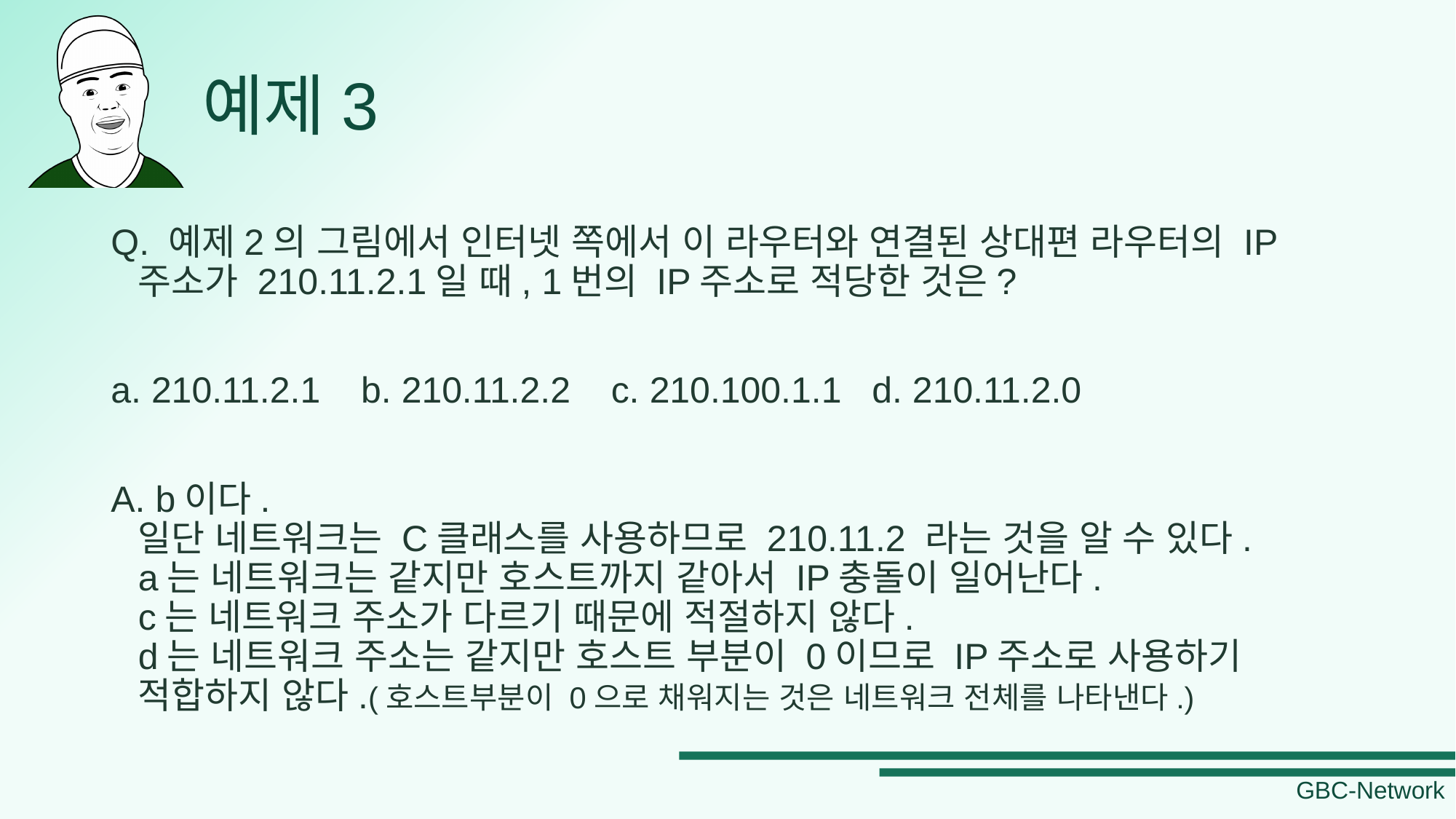

# 예제3
Q. 예제2의 그림에서 인터넷 쪽에서 이 라우터와 연결된 상대편 라우터의 IP주소가 210.11.2.1일 때, 1번의 IP주소로 적당한 것은?

a. 210.11.2.1    b. 210.11.2.2    c. 210.100.1.1   d. 210.11.2.0

A. b이다.
일단 네트워크는 C클래스를 사용하므로 210.11.2 라는 것을 알 수 있다.
a는 네트워크는 같지만 호스트까지 같아서 IP충돌이 일어난다.
c는 네트워크 주소가 다르기 때문에 적절하지 않다.
d는 네트워크 주소는 같지만 호스트 부분이 0이므로 IP주소로 사용하기 적합하지 않다.(호스트부분이 0으로 채워지는 것은 네트워크 전체를 나타낸다.)